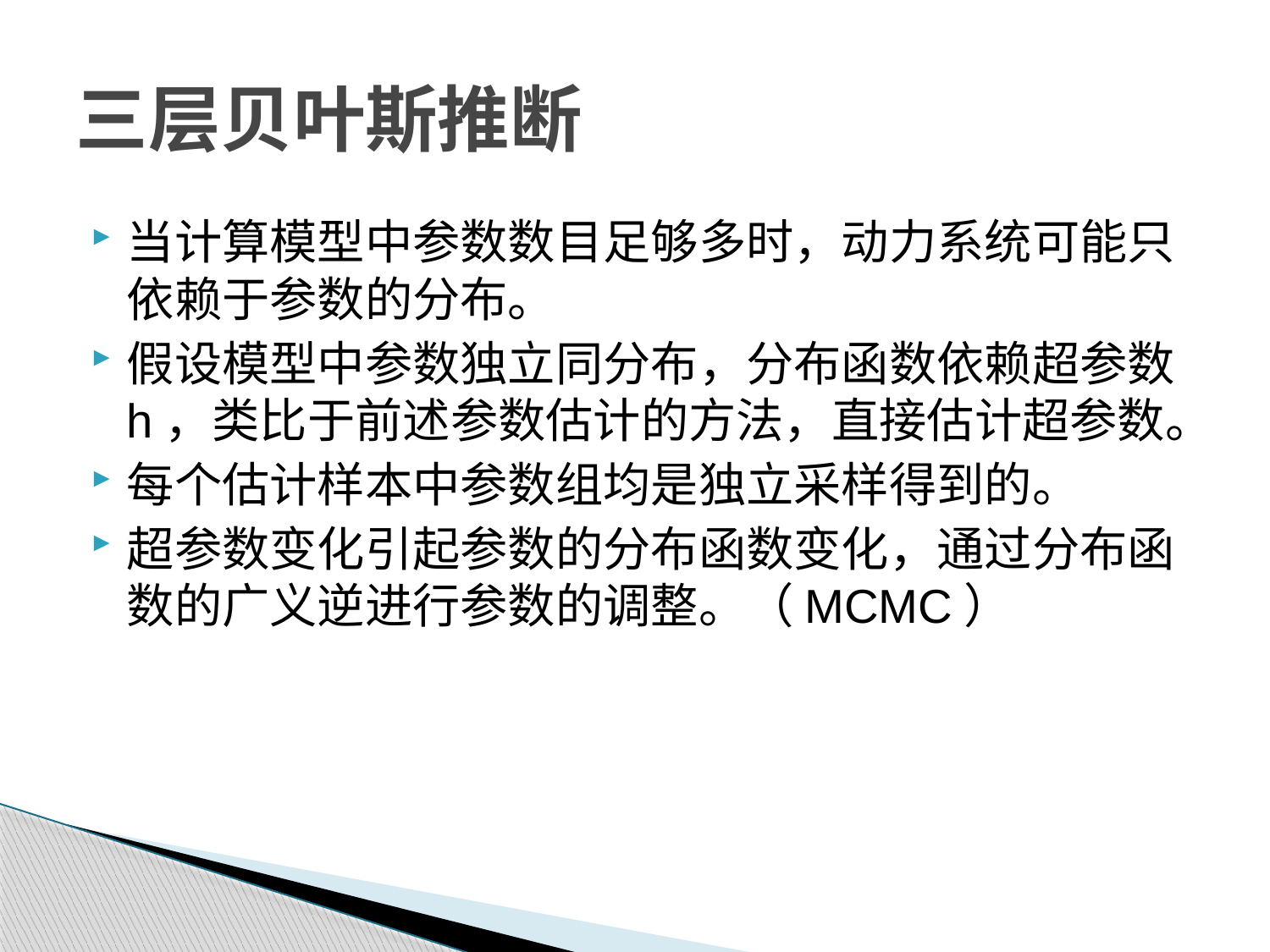

# 三层贝叶斯推断
当计算模型中参数数目足够多时，动力系统可能只依赖于参数的分布。
假设模型中参数独立同分布，分布函数依赖超参数h，类比于前述参数估计的方法，直接估计超参数。
每个估计样本中参数组均是独立采样得到的。
超参数变化引起参数的分布函数变化，通过分布函数的广义逆进行参数的调整。（MCMC）